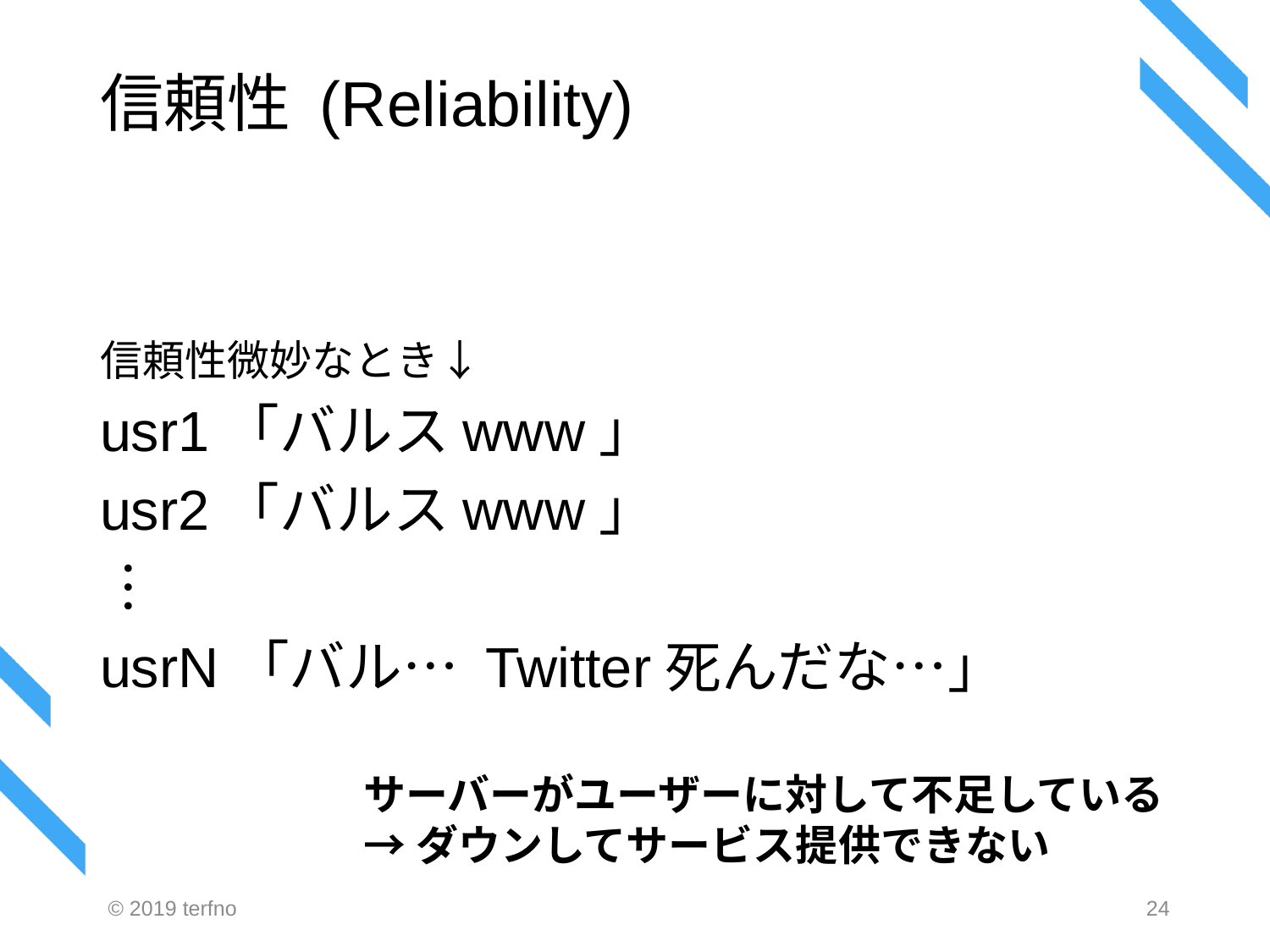

# 信頼性 (Reliability)
信頼性微妙なとき↓
usr1「バルスwww」
usr2「バルスwww」
︙
usrN「バル… Twitter死んだな…」
サーバーがユーザーに対して不足している
→ダウンしてサービス提供できない
© 2019 terfno
24